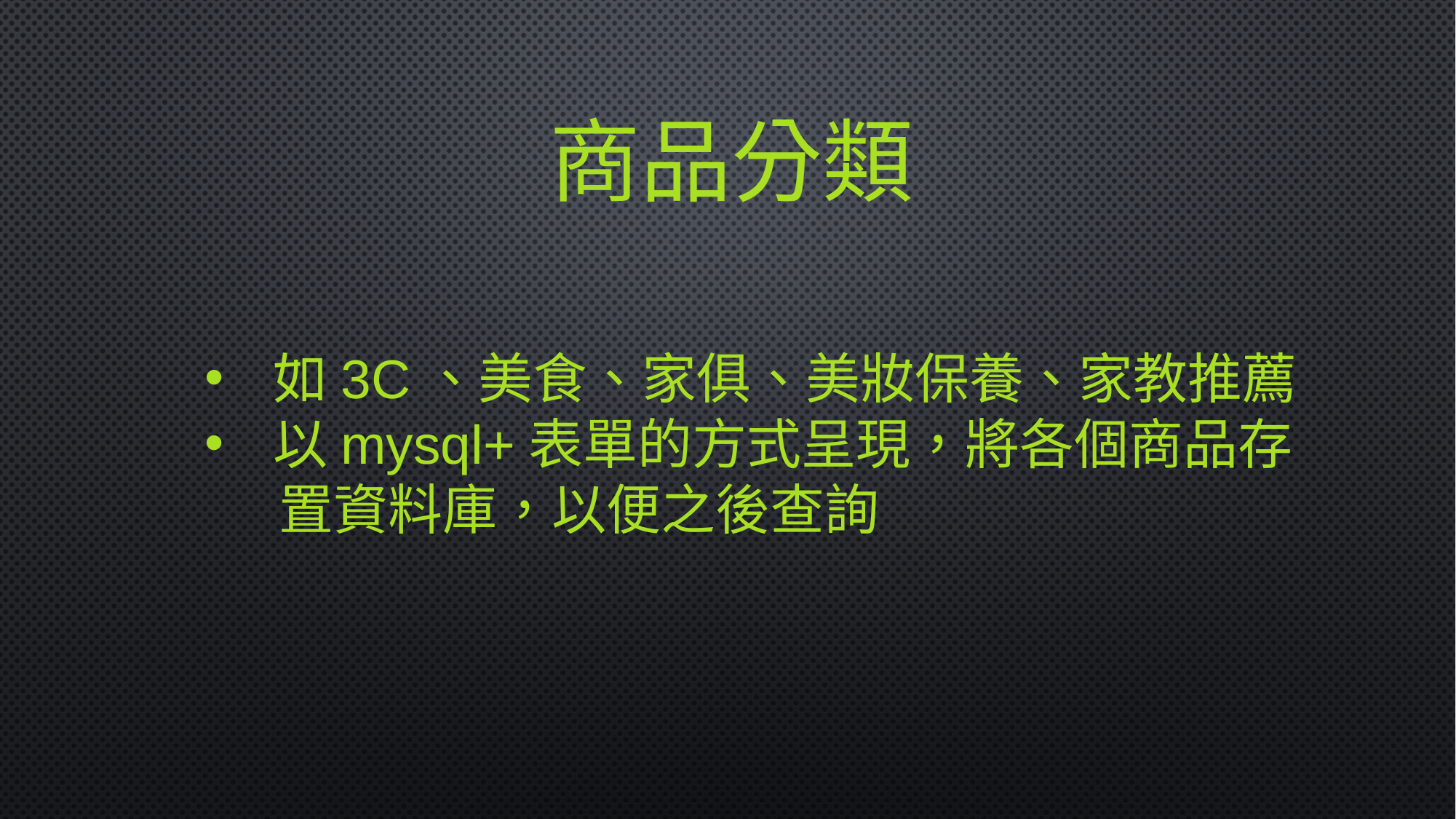

# 商品分類
如3C、美食、家俱、美妝保養、家教推薦
以mysql+表單的方式呈現，將各個商品存
     置資料庫，以便之後查詢